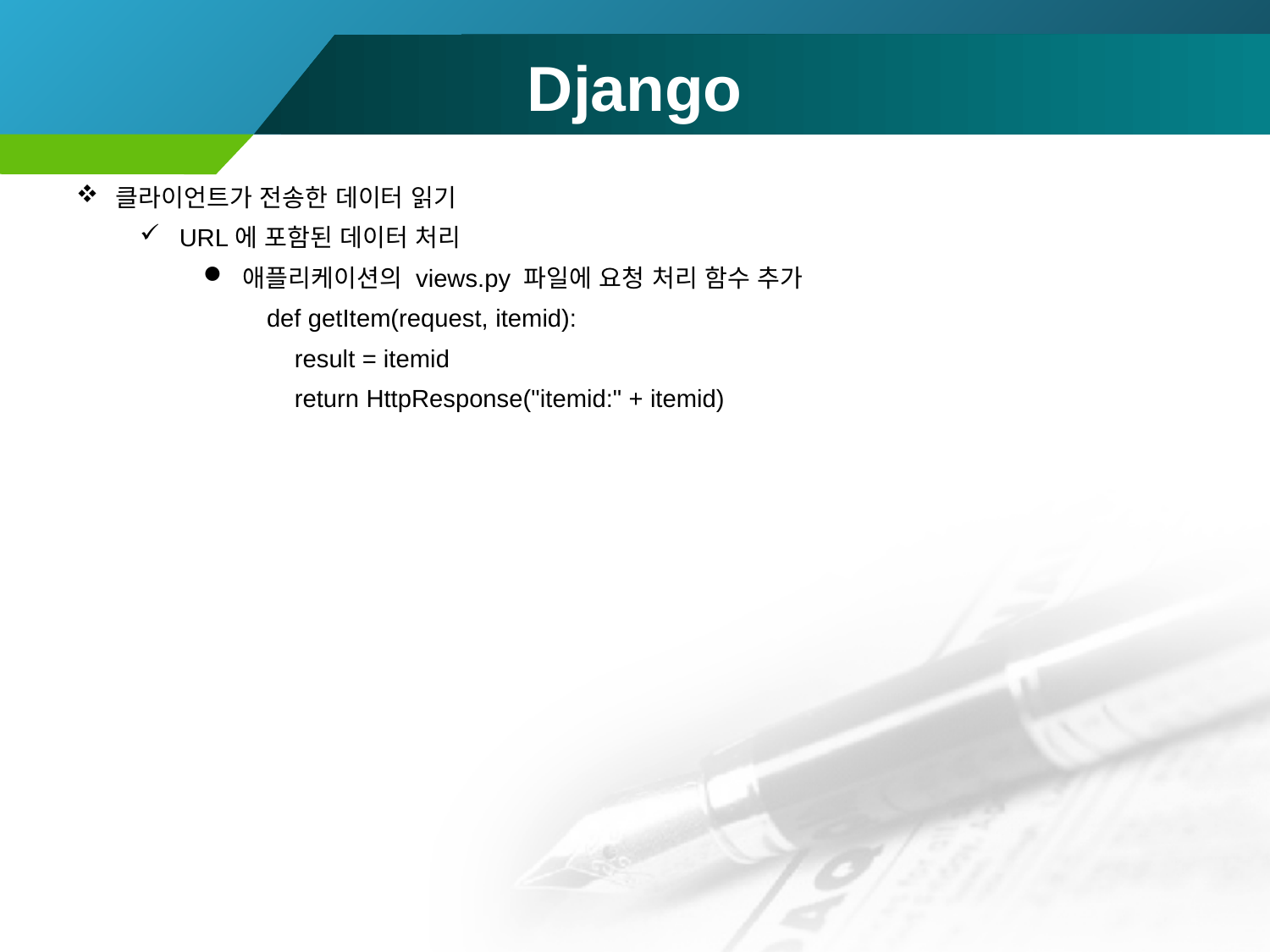

# Django
클라이언트가 전송한 데이터 읽기
URL에 포함된 데이터 처리
애플리케이션의 views.py 파일에 요청 처리 함수 추가
def getItem(request, itemid):
    result = itemid
    return HttpResponse("itemid:" + itemid)